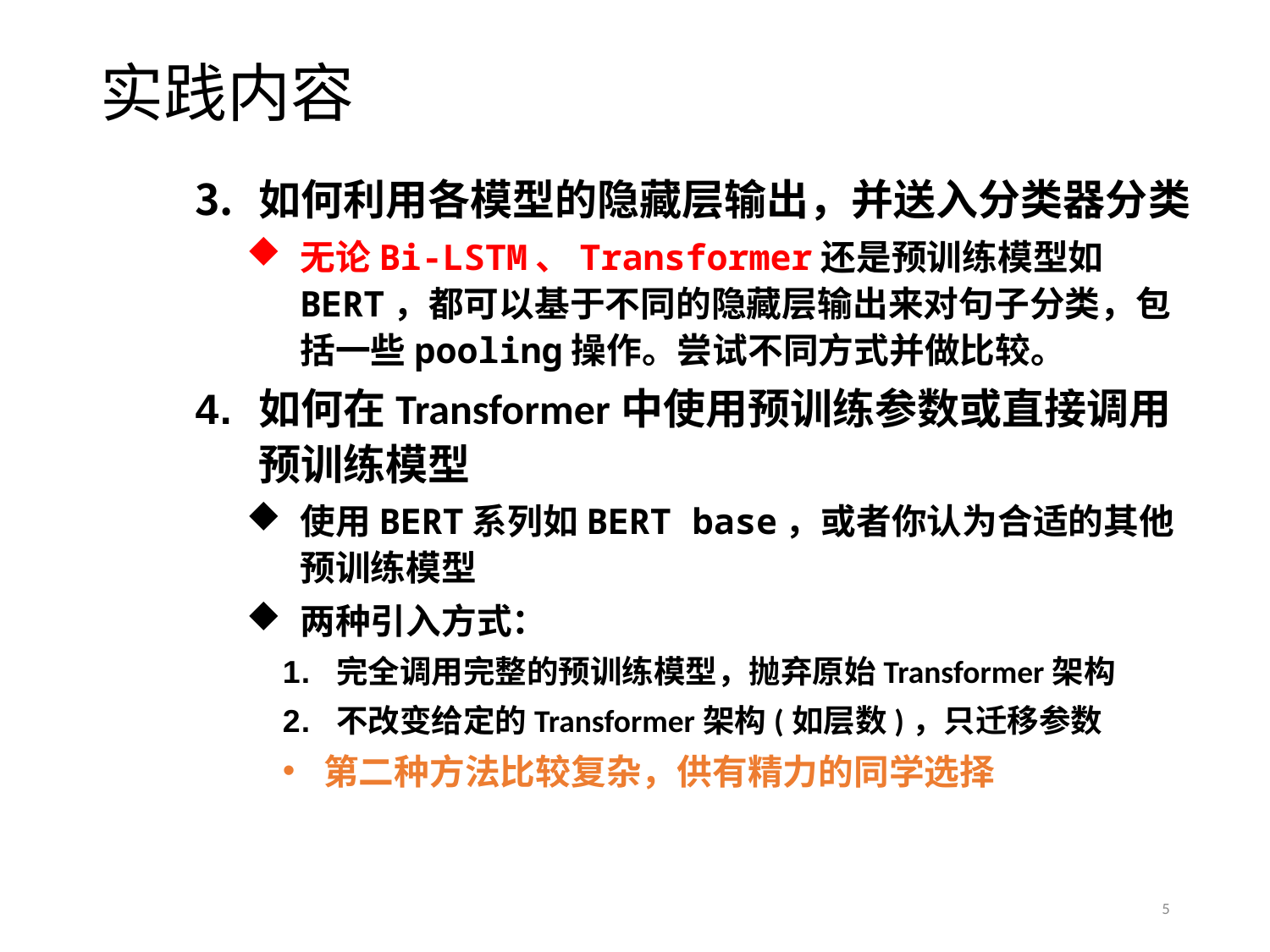

# 实践内容
如何利用各模型的隐藏层输出，并送入分类器分类
无论Bi-LSTM、Transformer还是预训练模型如BERT，都可以基于不同的隐藏层输出来对句子分类，包括一些pooling操作。尝试不同方式并做比较。
如何在Transformer中使用预训练参数或直接调用预训练模型
使用BERT系列如BERT base，或者你认为合适的其他预训练模型
两种引入方式：
完全调用完整的预训练模型，抛弃原始Transformer架构
不改变给定的Transformer架构(如层数)，只迁移参数
第二种方法比较复杂，供有精力的同学选择

5